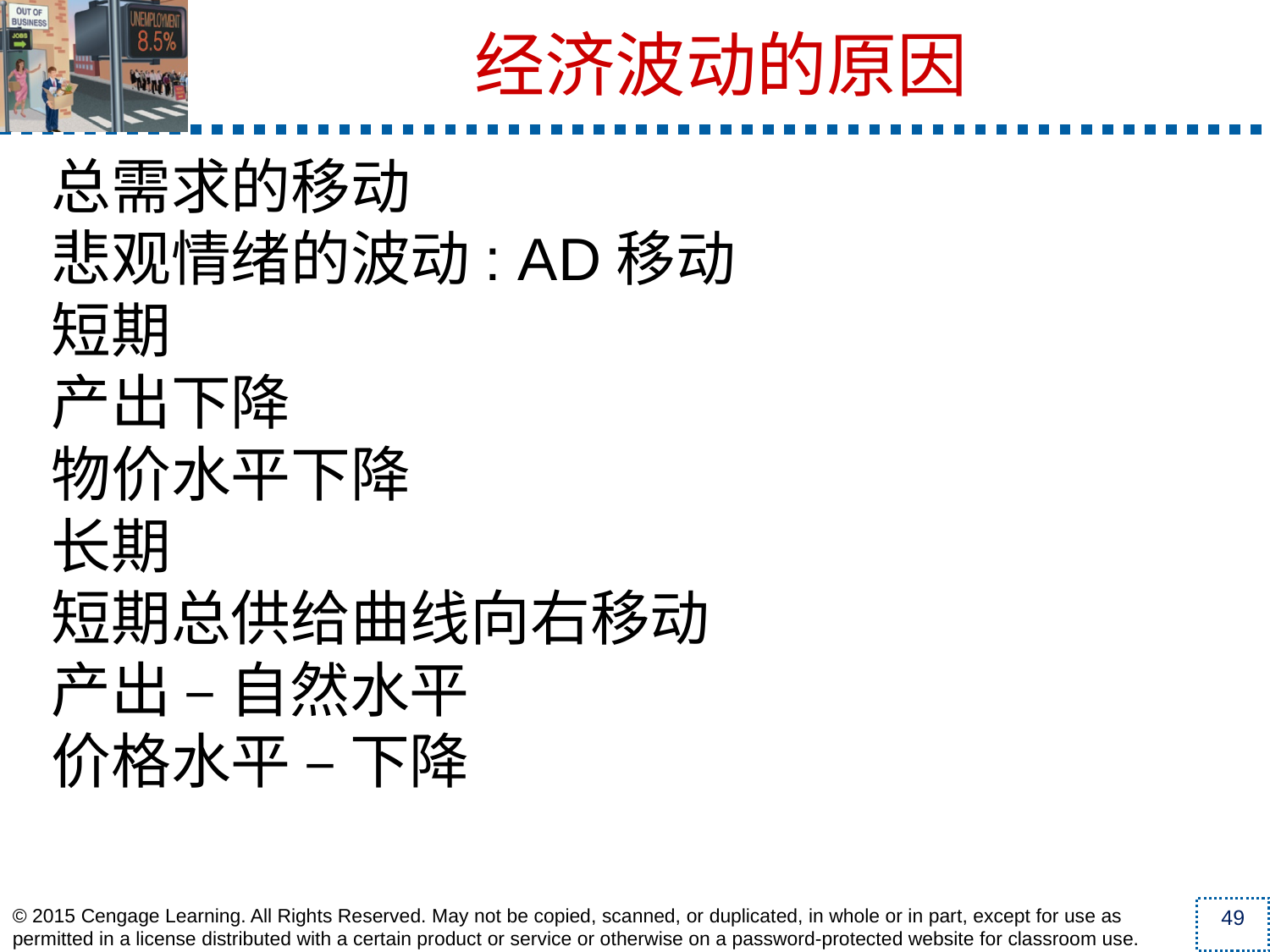

总需求的移动
悲观情绪的波动: AD移动
短期
产出下降
物价水平下降
长期
短期总供给曲线向右移动
产出 – 自然水平
价格水平 – 下降
经济波动的原因
49
© 2015 Cengage Learning. All Rights Reserved. May not be copied, scanned, or duplicated, in whole or in part, except for use as permitted in a license distributed with a certain product or service or otherwise on a password-protected website for classroom use.